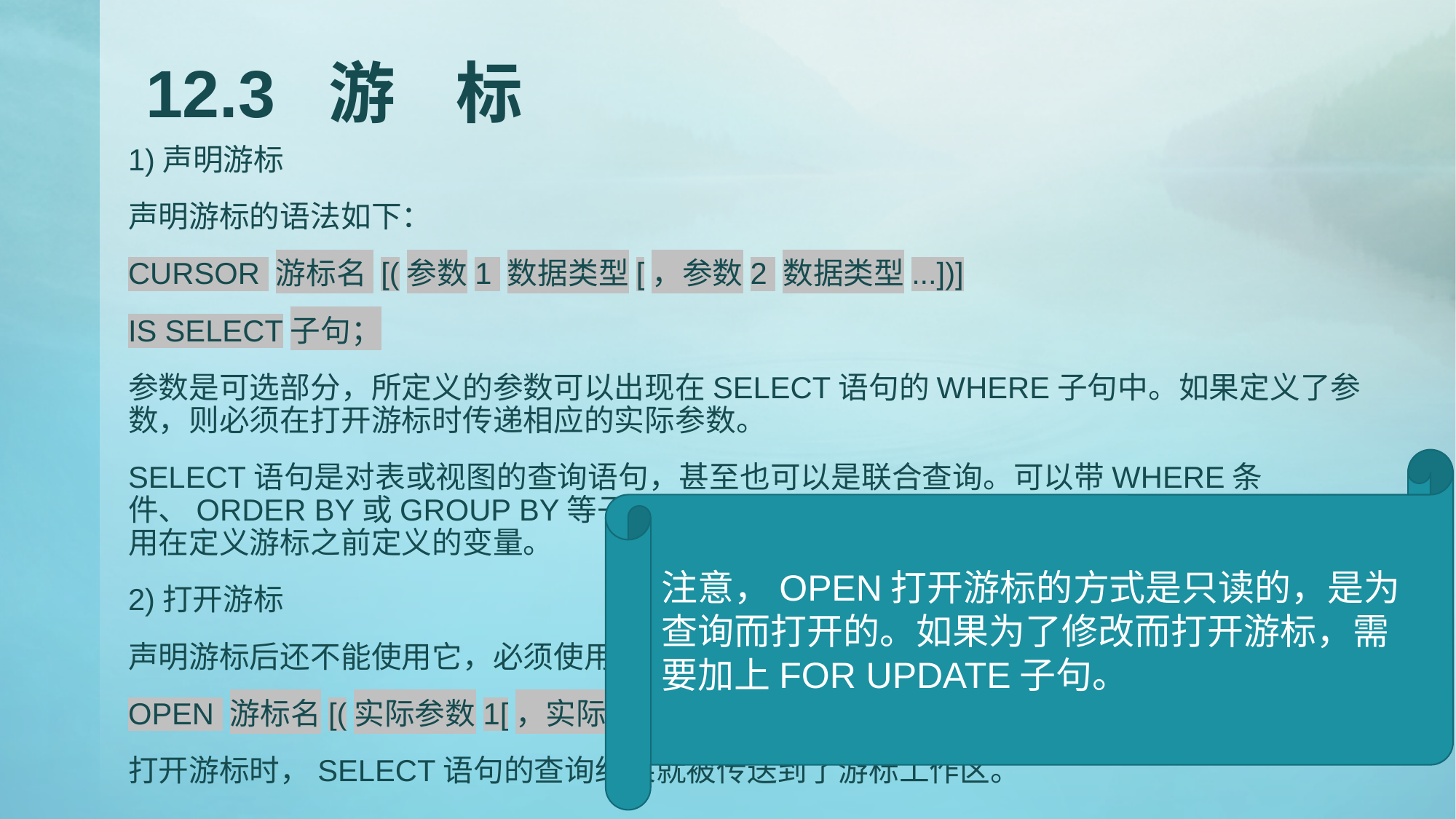

# 12.3  游    标
1)声明游标
声明游标的语法如下：
CURSOR 游标名 [(参数1 数据类型[，参数2 数据类型...])]
IS SELECT子句；
参数是可选部分，所定义的参数可以出现在SELECT语句的WHERE子句中。如果定义了参数，则必须在打开游标时传递相应的实际参数。
SELECT语句是对表或视图的查询语句，甚至也可以是联合查询。可以带WHERE条件、ORDER BY或GROUP BY等子句，但不能使用INTO子句。在SELECT语句中可以使用在定义游标之前定义的变量。
2)打开游标
声明游标后还不能使用它，必须使用OPEN语句打开游标。打开游标的语法如下：
OPEN 游标名[(实际参数1[，实际参数2...])]；
打开游标时，SELECT语句的查询结果就被传送到了游标工作区。

注意，OPEN打开游标的方式是只读的，是为查询而打开的。如果为了修改而打开游标，需要加上FOR UPDATE子句。